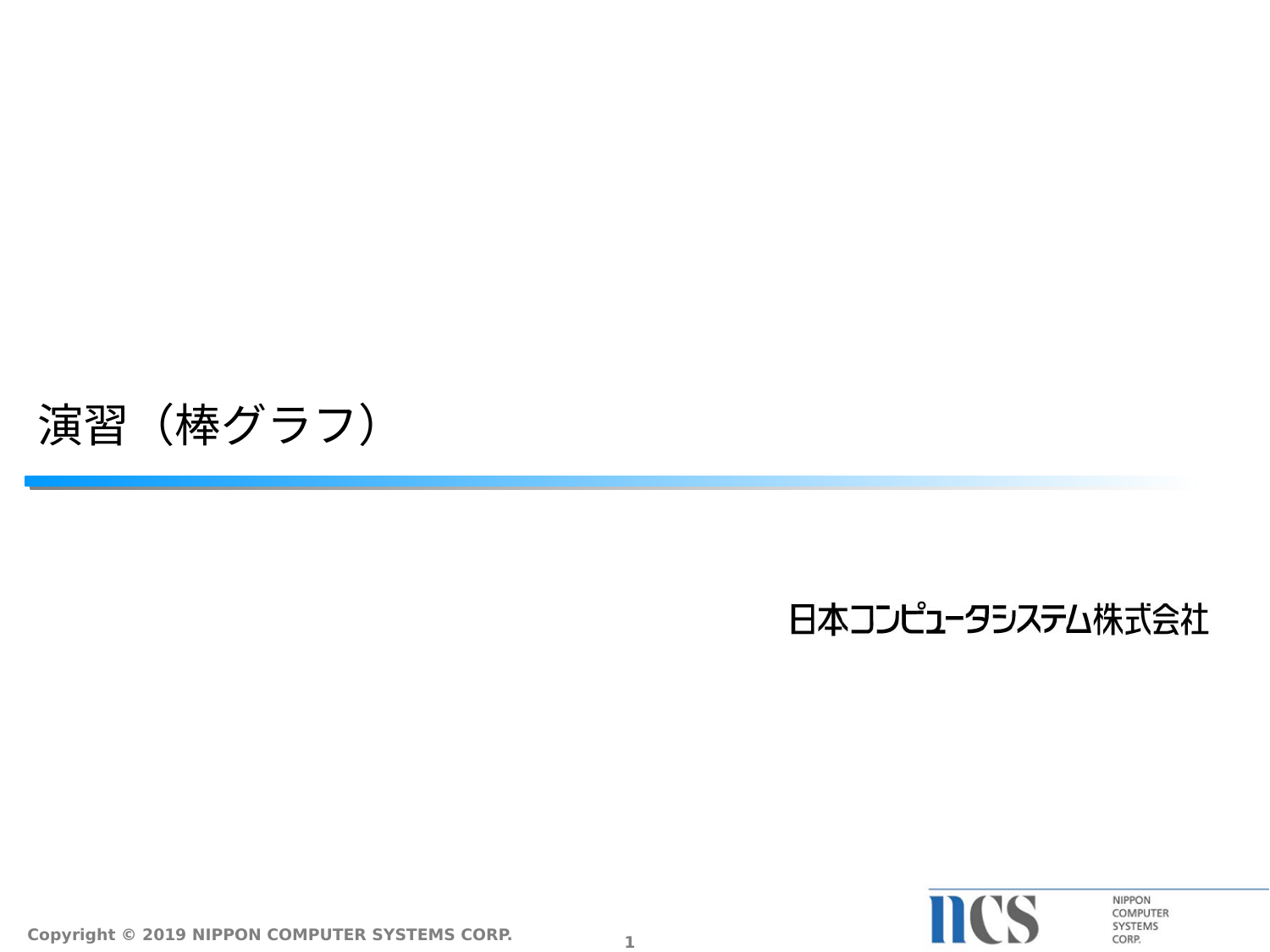

演習（棒グラフ）
Copyright © 2019 NIPPON COMPUTER SYSTEMS CORP.
                       1